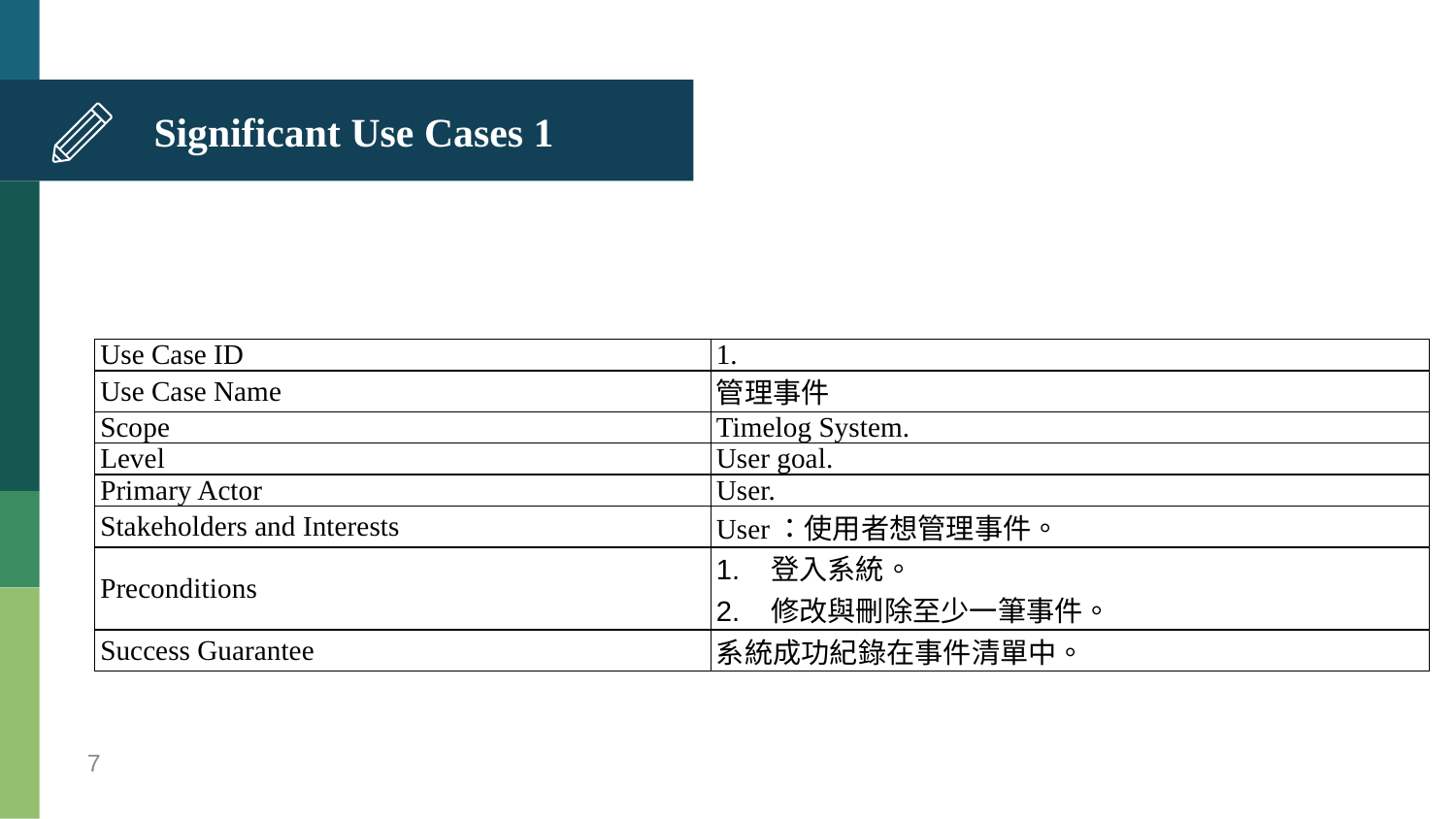

# Significant Use Cases 1
| Use Case ID |  |
| --- | --- |
| Use Case Name | 管理事件 |
| Scope | Timelog System. |
| Level | User goal. |
| Primary Actor | User. |
| Stakeholders and Interests | User：使用者想管理事件。 |
| Preconditions | 登入系統。 修改與刪除至少一筆事件。 |
| Success Guarantee | 系統成功紀錄在事件清單中。 |
7